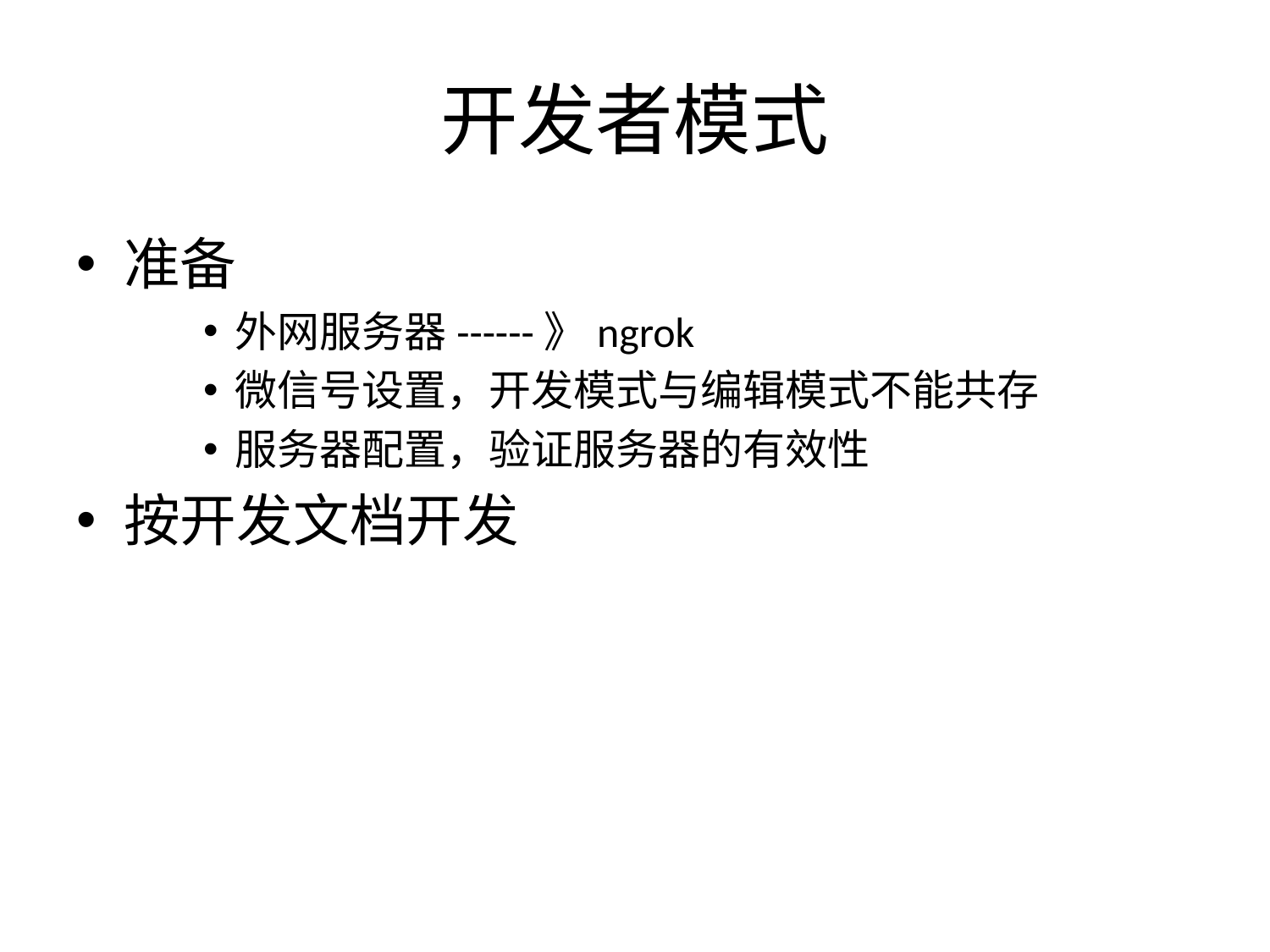

# 开发者模式
准备
外网服务器------》ngrok
微信号设置，开发模式与编辑模式不能共存
服务器配置，验证服务器的有效性
按开发文档开发